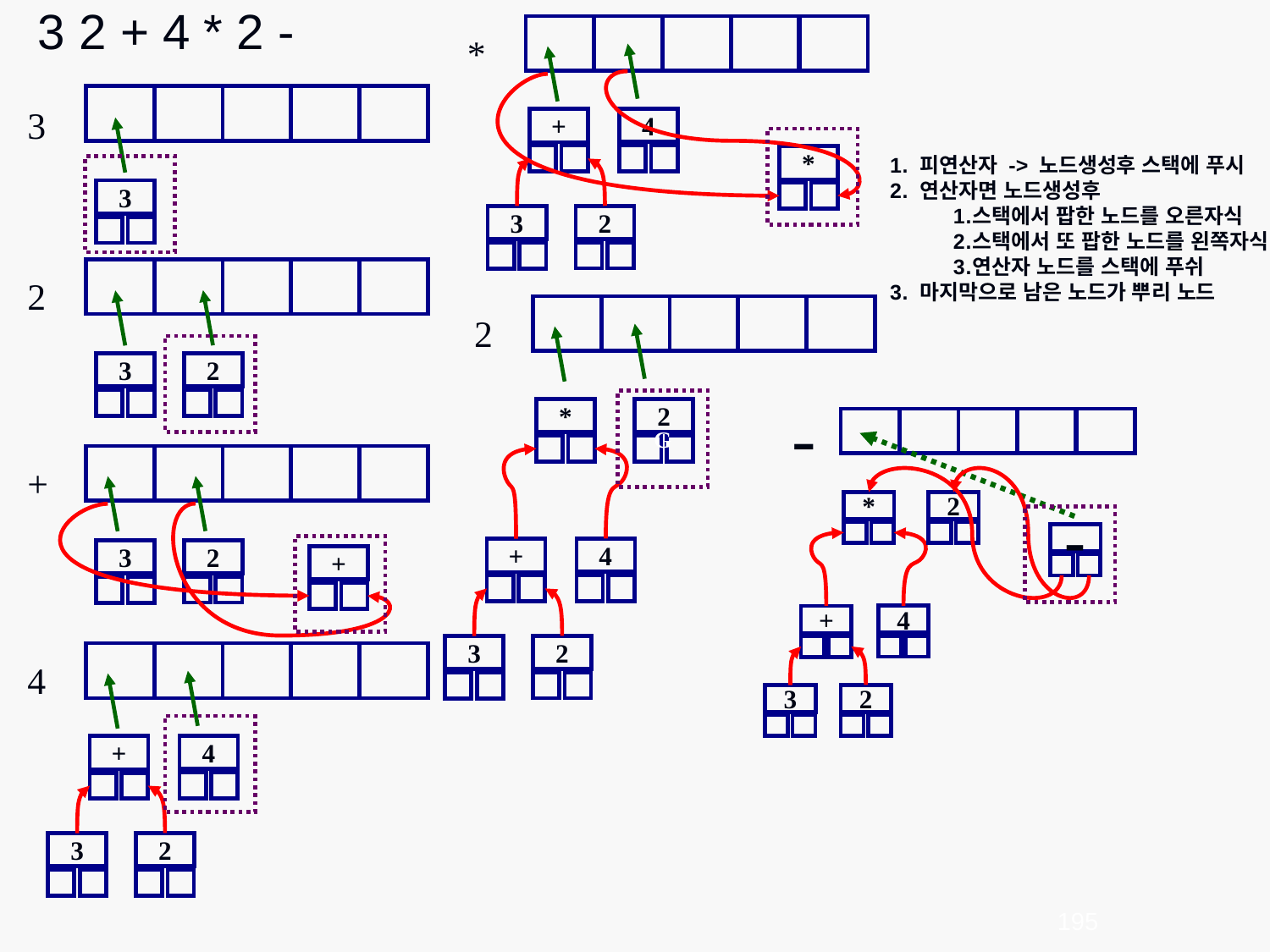

3 2 + 4 * 2 -

*

4
+

*

2
3

3

3

피연산자 -> 노드생성후 스택에 푸시
연산자면 노드생성후
스택에서 팝한 노드를 오른자식
스택에서 또 팝한 노드를 왼쪽자식
연산자 노드를 스택에 푸쉬
마지막으로 남은 노드가 뿌리 노드

2

2
3

2

G
*
2

4
+

2
3

-

*
2

-

4
+

2
3

+

2
3
+

4

4
+

2
3

195